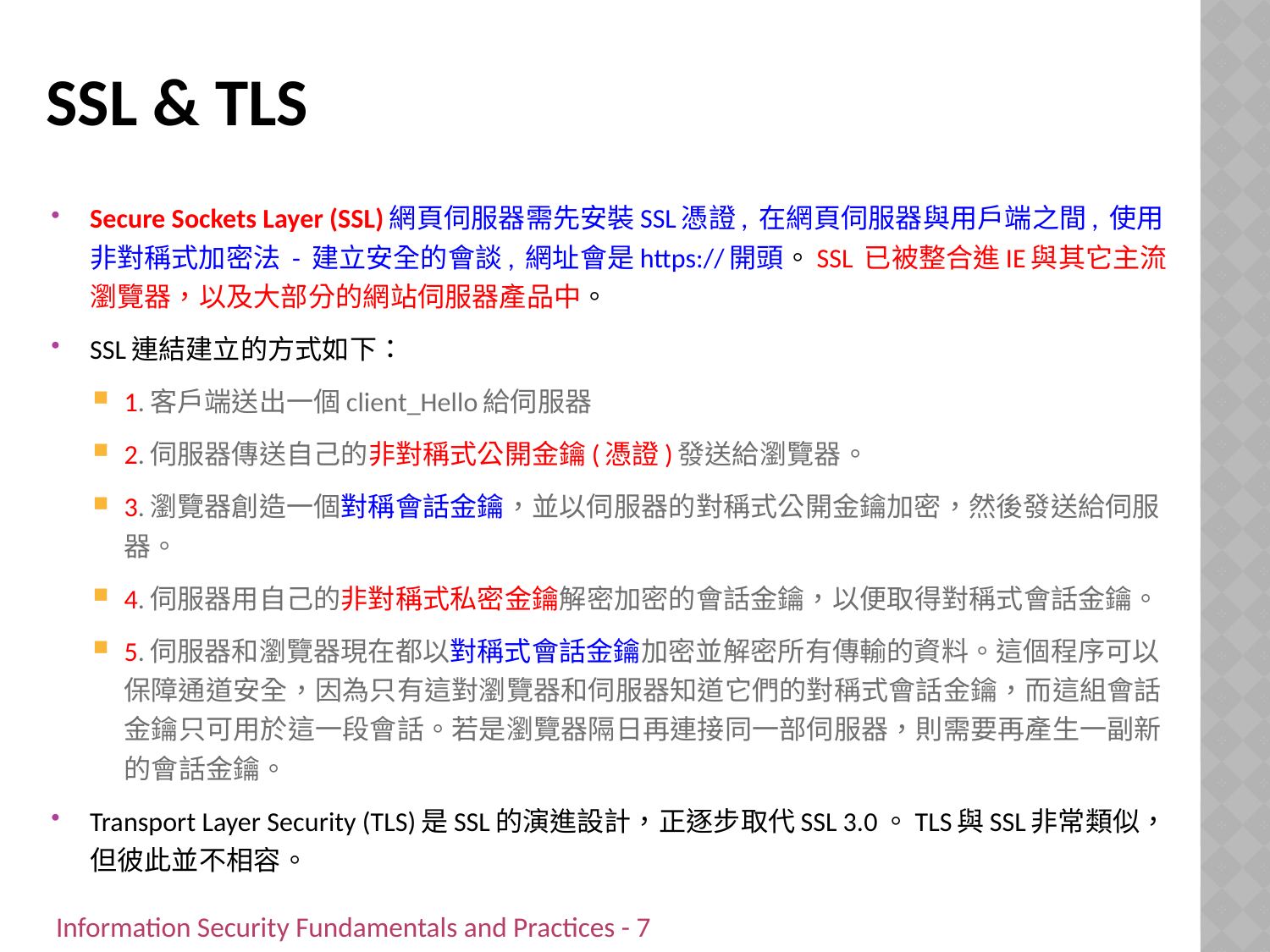

# SSL & TLS
Secure Sockets Layer (SSL)網頁伺服器需先安裝SSL憑證, 在網頁伺服器與用戶端之間, 使用非對稱式加密法 - 建立安全的會談, 網址會是https://開頭。SSL 已被整合進IE與其它主流瀏覽器，以及大部分的網站伺服器產品中。
SSL連結建立的方式如下：
1.客戶端送出一個client_Hello給伺服器
2.伺服器傳送自己的非對稱式公開金鑰(憑證)發送給瀏覽器。
3.瀏覽器創造一個對稱會話金鑰，並以伺服器的對稱式公開金鑰加密，然後發送給伺服器。
4.伺服器用自己的非對稱式私密金鑰解密加密的會話金鑰，以便取得對稱式會話金鑰。
5.伺服器和瀏覽器現在都以對稱式會話金鑰加密並解密所有傳輸的資料。這個程序可以保障通道安全，因為只有這對瀏覽器和伺服器知道它們的對稱式會話金鑰，而這組會話金鑰只可用於這一段會話。若是瀏覽器隔日再連接同一部伺服器，則需要再產生一副新的會話金鑰。
Transport Layer Security (TLS)是SSL的演進設計，正逐步取代SSL 3.0。TLS與SSL非常類似，但彼此並不相容。